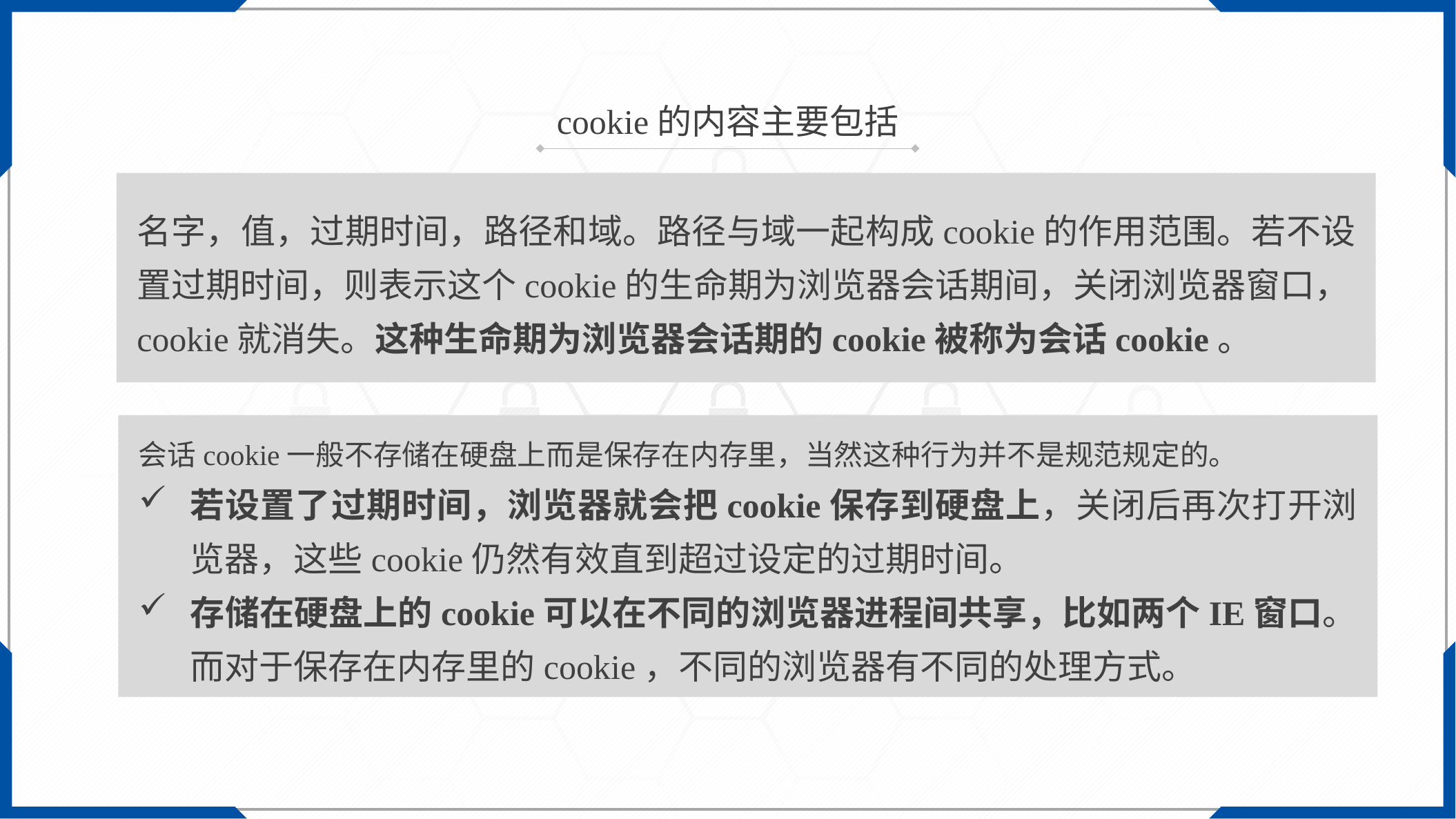

cookie的内容主要包括
名字，值，过期时间，路径和域。路径与域一起构成cookie的作用范围。若不设置过期时间，则表示这个cookie的生命期为浏览器会话期间，关闭浏览器窗口，cookie就消失。这种生命期为浏览器会话期的cookie被称为会话cookie。
会话cookie一般不存储在硬盘上而是保存在内存里，当然这种行为并不是规范规定的。
若设置了过期时间，浏览器就会把cookie保存到硬盘上，关闭后再次打开浏览器，这些cookie仍然有效直到超过设定的过期时间。
存储在硬盘上的cookie可以在不同的浏览器进程间共享，比如两个IE窗口。而对于保存在内存里的cookie，不同的浏览器有不同的处理方式。